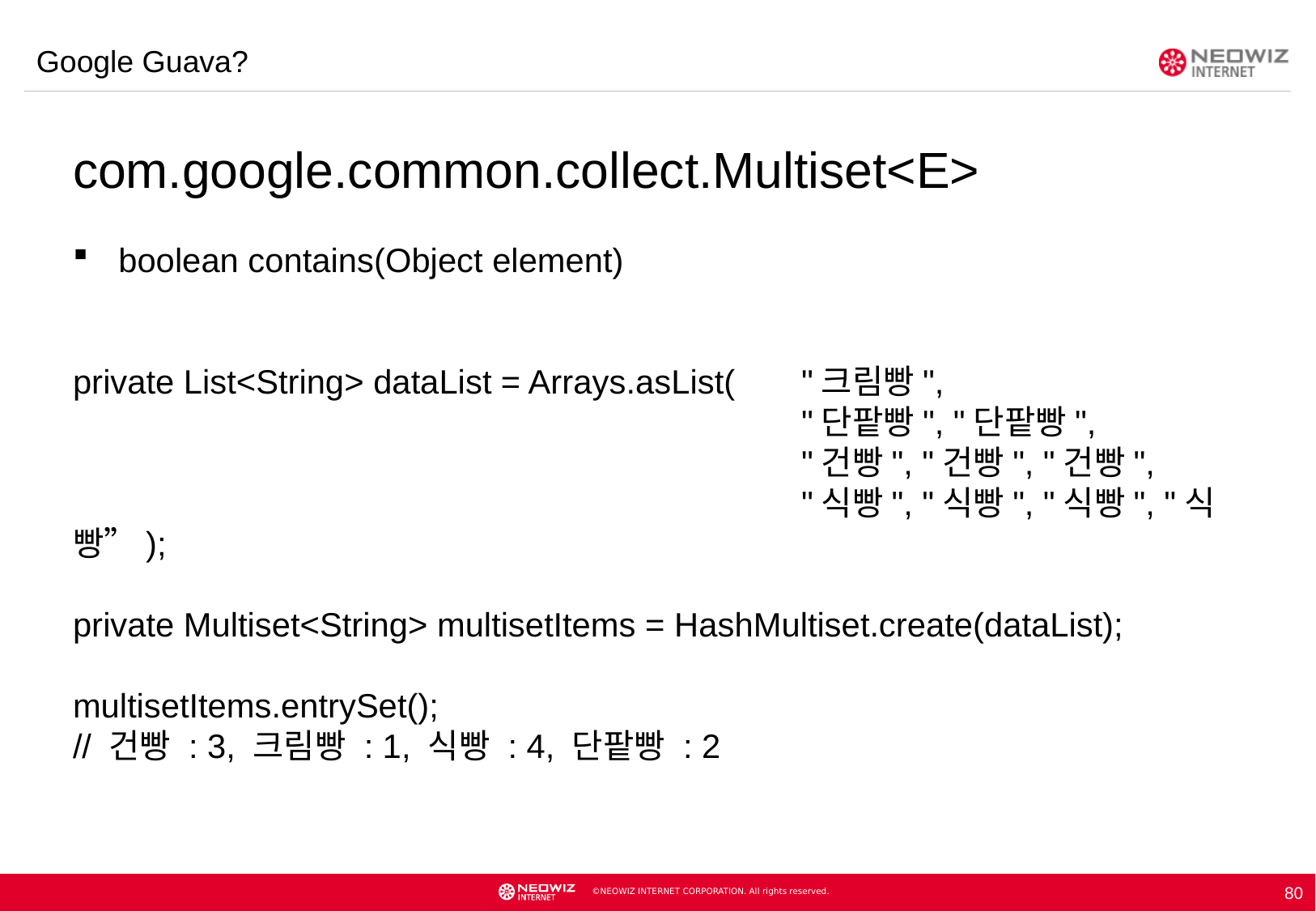

Google Guava?

com.google.common.collect.Multiset<E>

boolean contains(Object element)

private List<String> dataList = Arrays.asList(	"크림빵",
						"단팥빵", "단팥빵",
						"건빵", "건빵", "건빵",
						"식빵", "식빵", "식빵", "식빵”);

private Multiset<String> multisetItems = HashMultiset.create(dataList);

multisetItems.entrySet();
// 건빵 : 3, 크림빵 : 1, 식빵 : 4, 단팥빵 : 2
80